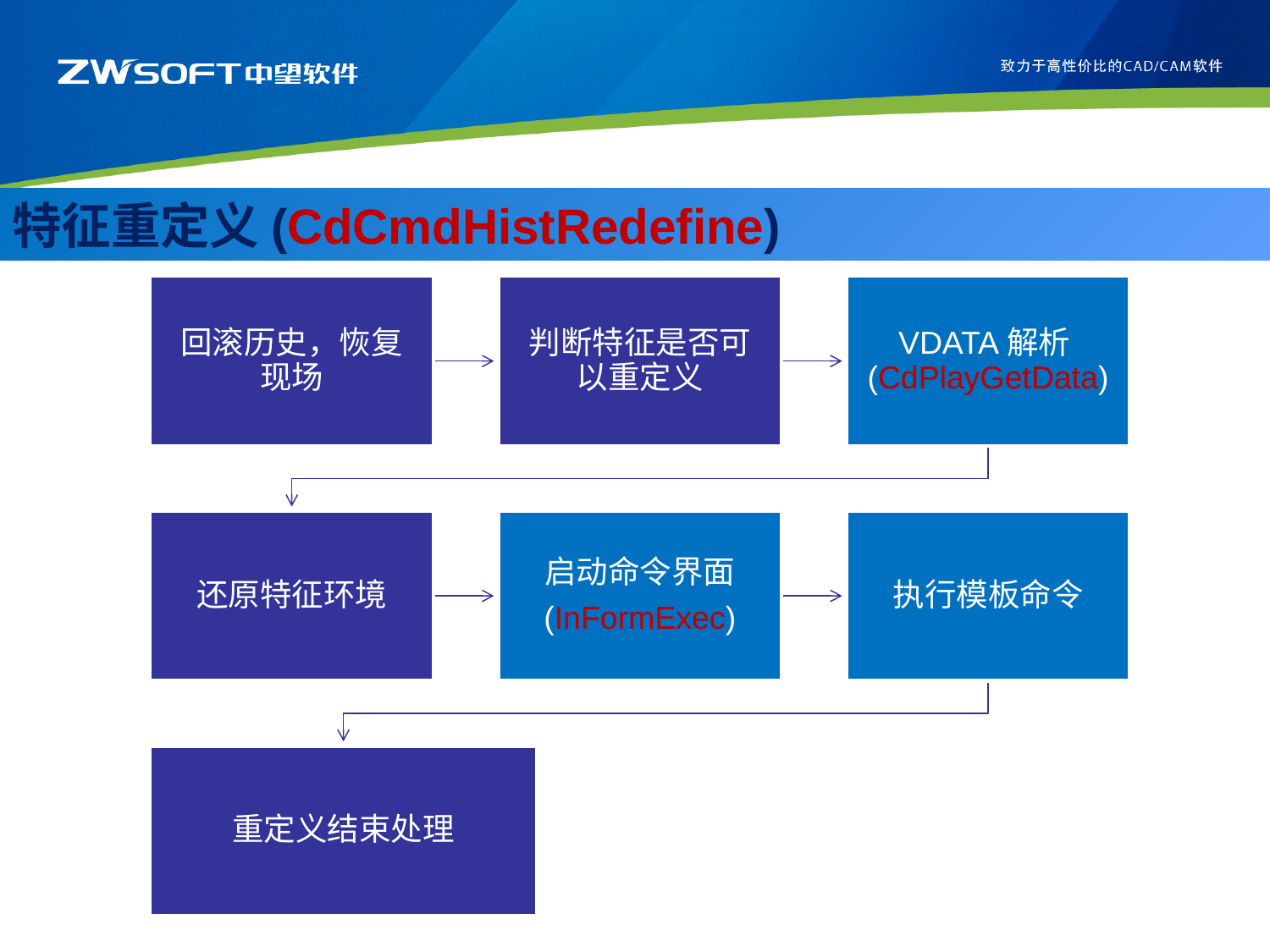

特征重定义(CdCmdHistRedefine)

回滚历史，恢复现场

判断特征是否可以重定义

VDATA解析(CdPlayGetData)

还原特征环境

启动命令界面
(InFormExec)

执行模板命令
重定义结束处理